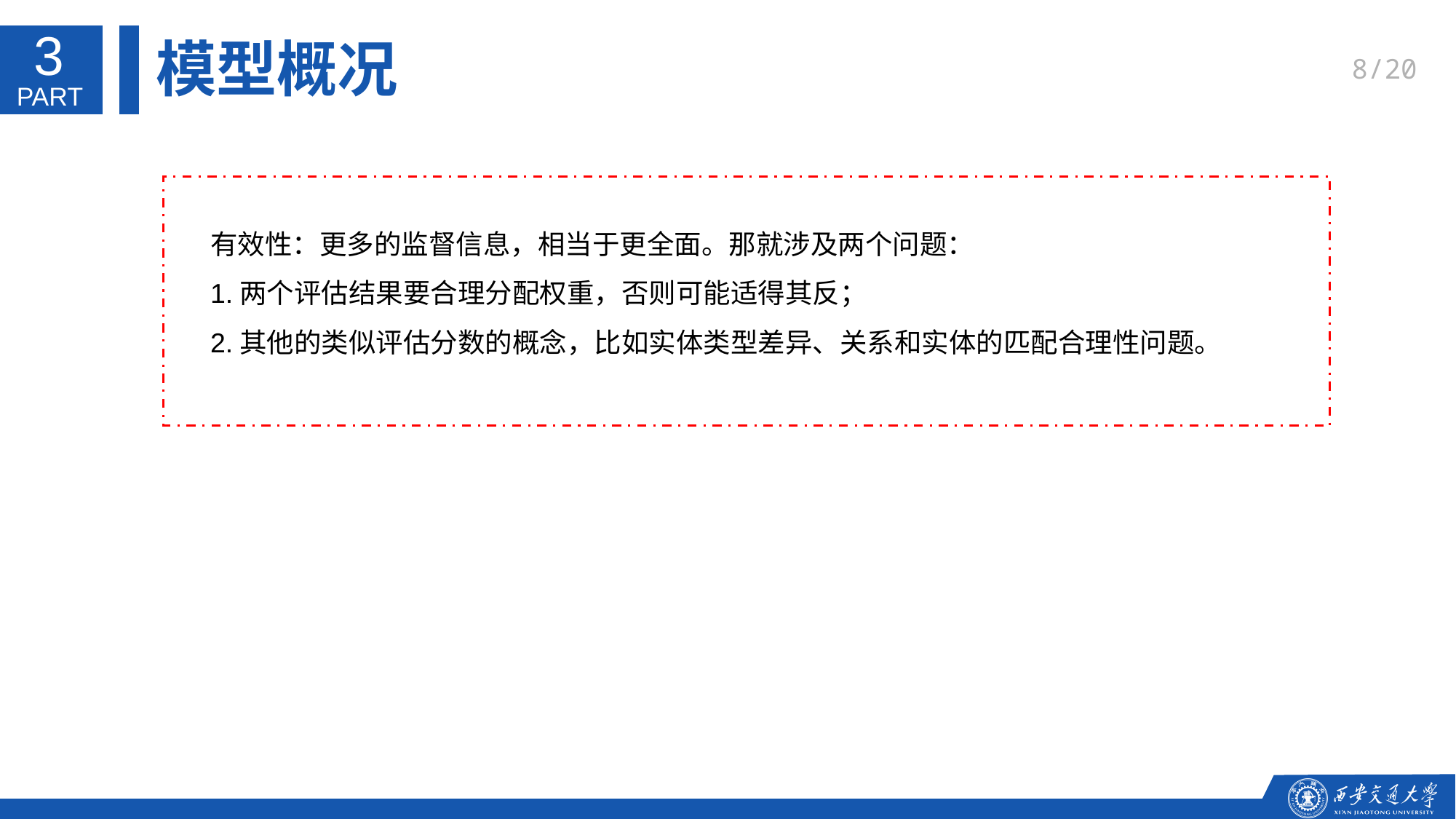

3
模型概况
8/20

有效性：更多的监督信息，相当于更全面。那就涉及两个问题：
1.两个评估结果要合理分配权重，否则可能适得其反；
2.其他的类似评估分数的概念，比如实体类型差异、关系和实体的匹配合理性问题。